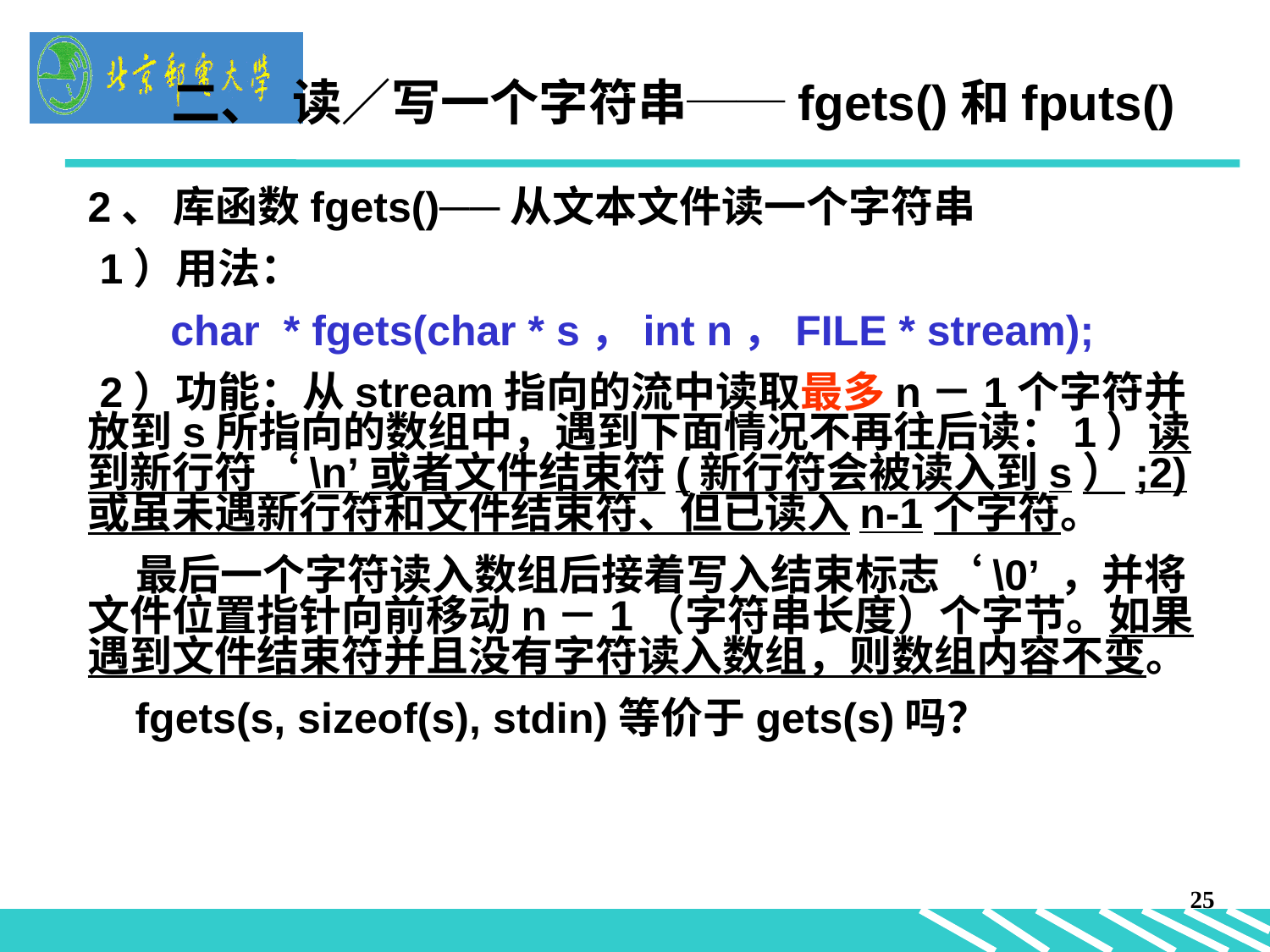

二、  读／写一个字符串──fgets()和fputs()
2、 库函数fgets()──从文本文件读一个字符串
 1）用法：
       char  * fgets(char * s，int n，FILE * stream);
 2）功能：从stream指向的流中读取最多n－1个字符并放到s所指向的数组中，遇到下面情况不再往后读：1）读到新行符‘\n’或者文件结束符(新行符会被读入到s）;2)或虽未遇新行符和文件结束符、但已读入n-1个字符。
    最后一个字符读入数组后接着写入结束标志‘\0’ ，并将文件位置指针向前移动n－1（字符串长度）个字节。如果遇到文件结束符并且没有字符读入数组，则数组内容不变。
    fgets(s, sizeof(s), stdin)等价于gets(s)吗？

25